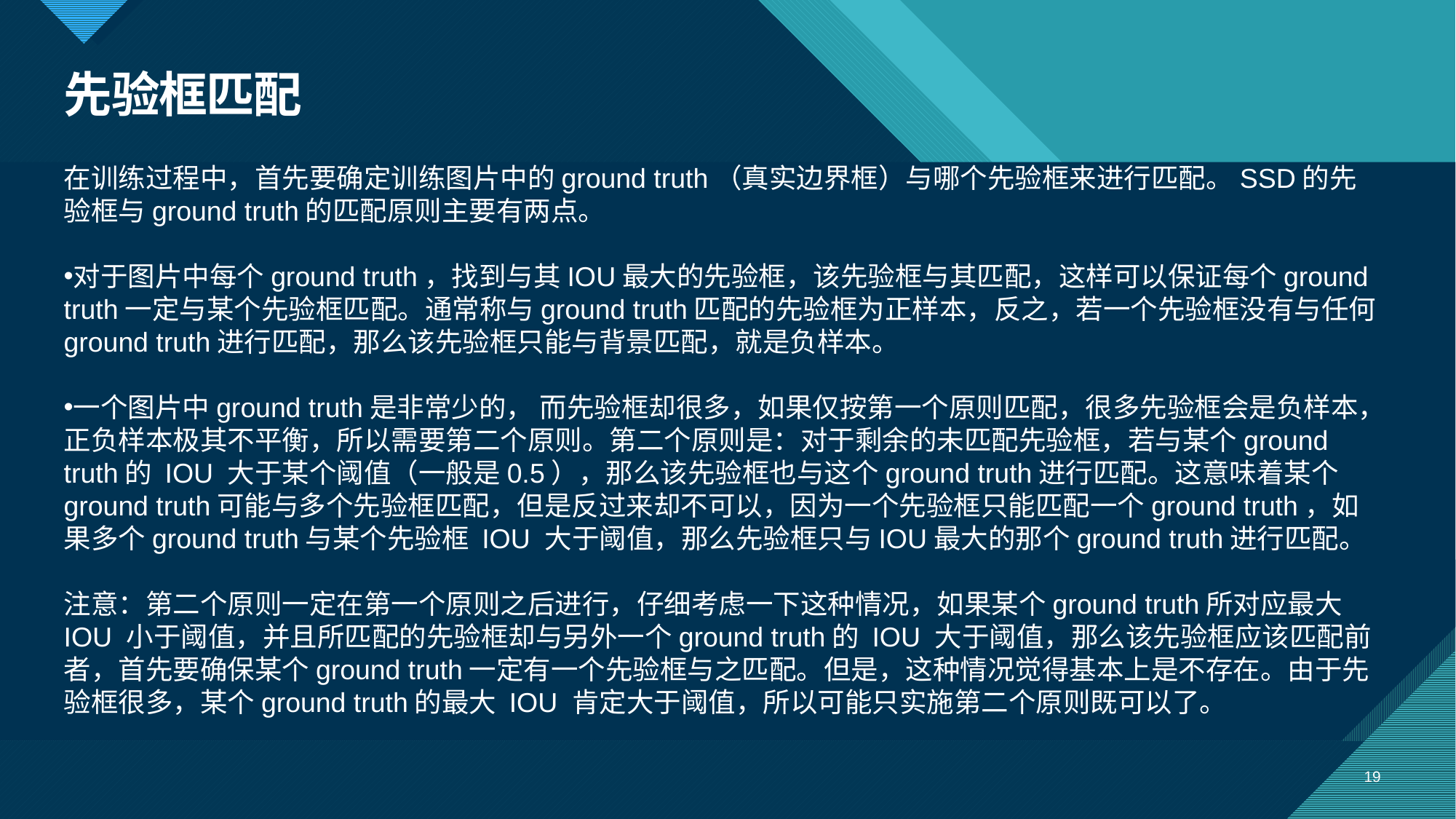

# 先验框匹配
在训练过程中，首先要确定训练图片中的ground truth（真实边界框）与哪个先验框来进行匹配。SSD的先验框与ground truth的匹配原则主要有两点。

对于图片中每个ground truth，找到与其IOU最大的先验框，该先验框与其匹配，这样可以保证每个ground truth一定与某个先验框匹配。通常称与ground truth匹配的先验框为正样本，反之，若一个先验框没有与任何ground truth进行匹配，那么该先验框只能与背景匹配，就是负样本。

一个图片中ground truth是非常少的， 而先验框却很多，如果仅按第一个原则匹配，很多先验框会是负样本，正负样本极其不平衡，所以需要第二个原则。第二个原则是：对于剩余的未匹配先验框，若与某个ground truth的 IOU 大于某个阈值（一般是0.5），那么该先验框也与这个ground truth进行匹配。这意味着某个ground truth可能与多个先验框匹配，但是反过来却不可以，因为一个先验框只能匹配一个ground truth，如果多个ground truth与某个先验框 IOU 大于阈值，那么先验框只与IOU最大的那个ground truth进行匹配。

注意：第二个原则一定在第一个原则之后进行，仔细考虑一下这种情况，如果某个ground truth所对应最大 IOU 小于阈值，并且所匹配的先验框却与另外一个ground truth的 IOU 大于阈值，那么该先验框应该匹配前者，首先要确保某个ground truth一定有一个先验框与之匹配。但是，这种情况觉得基本上是不存在。由于先验框很多，某个ground truth的最大 IOU 肯定大于阈值，所以可能只实施第二个原则既可以了。

19